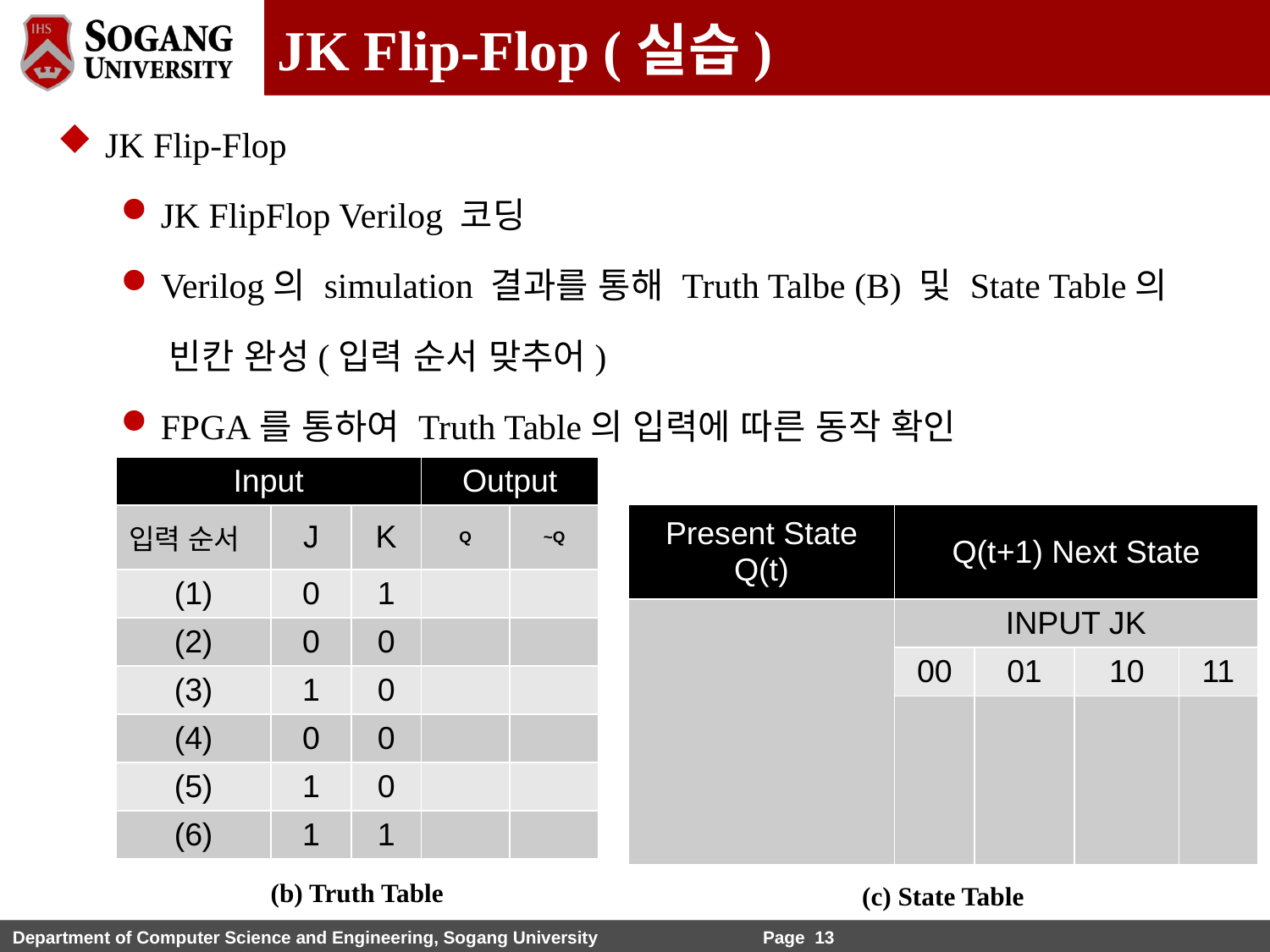

JK Flip-Flop (실습)
JK Flip-Flop
JK FlipFlop Verilog 코딩
Verilog의 simulation 결과를 통해 Truth Talbe (B) 및 State Table의
    빈칸 완성(입력 순서 맞추어)
FPGA를 통하여 Truth Table의 입력에 따른 동작 확인

| Input |  |  | Output |  |
| --- | --- | --- | --- | --- |
| 입력 순서 | J | K | Q | ~Q |
| (1) | 0 | 1 |  |  |
| (2) | 0 | 0 |  |  |
| (3) | 1 | 0 |  |  |
| (4) | 0 | 0 |  |  |
| (5) | 1 | 0 |  |  |
| (6) | 1 | 1 |  |  |
| Present State Q(t) | Q(t+1) Next State |  |  |  |
| --- | --- | --- | --- | --- |
|  | INPUT JK |  |  |  |
|  | 00 | 01 | 10 | 11 |
|  |  |  |  |  |
(b) Truth Table
(c) State Table